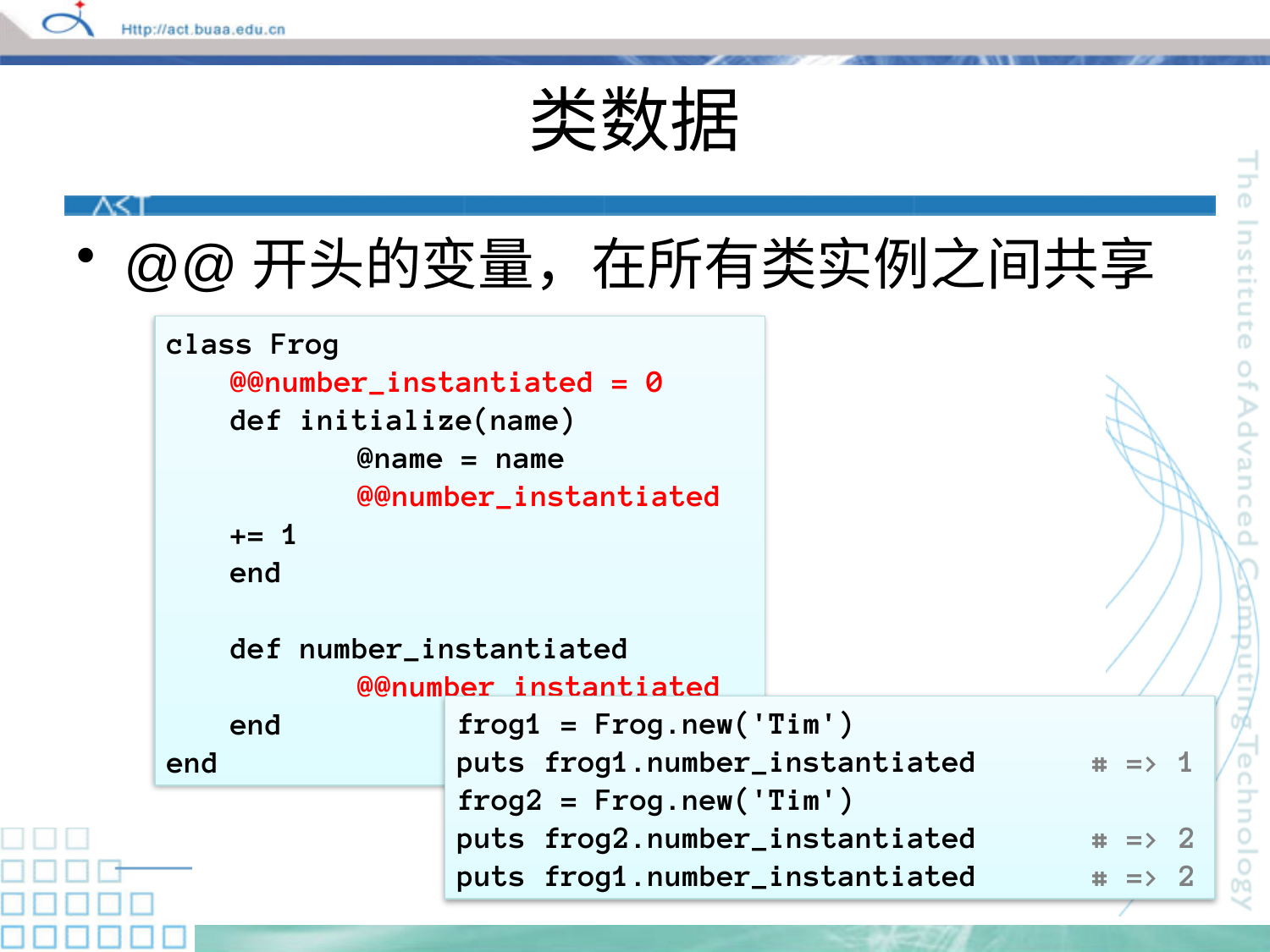

# 类数据
@@开头的变量，在所有类实例之间共享
class Frog
@@number_instantiated = 0
def initialize(name)
	@name = name
	@@number_instantiated += 1
end

def number_instantiated
	@@number_instantiated
end
end
frog1 = Frog.new('Tim')
puts frog1.number_instantiated 	# => 1
frog2 = Frog.new('Tim')
puts frog2.number_instantiated	# => 2
puts frog1.number_instantiated	# => 2